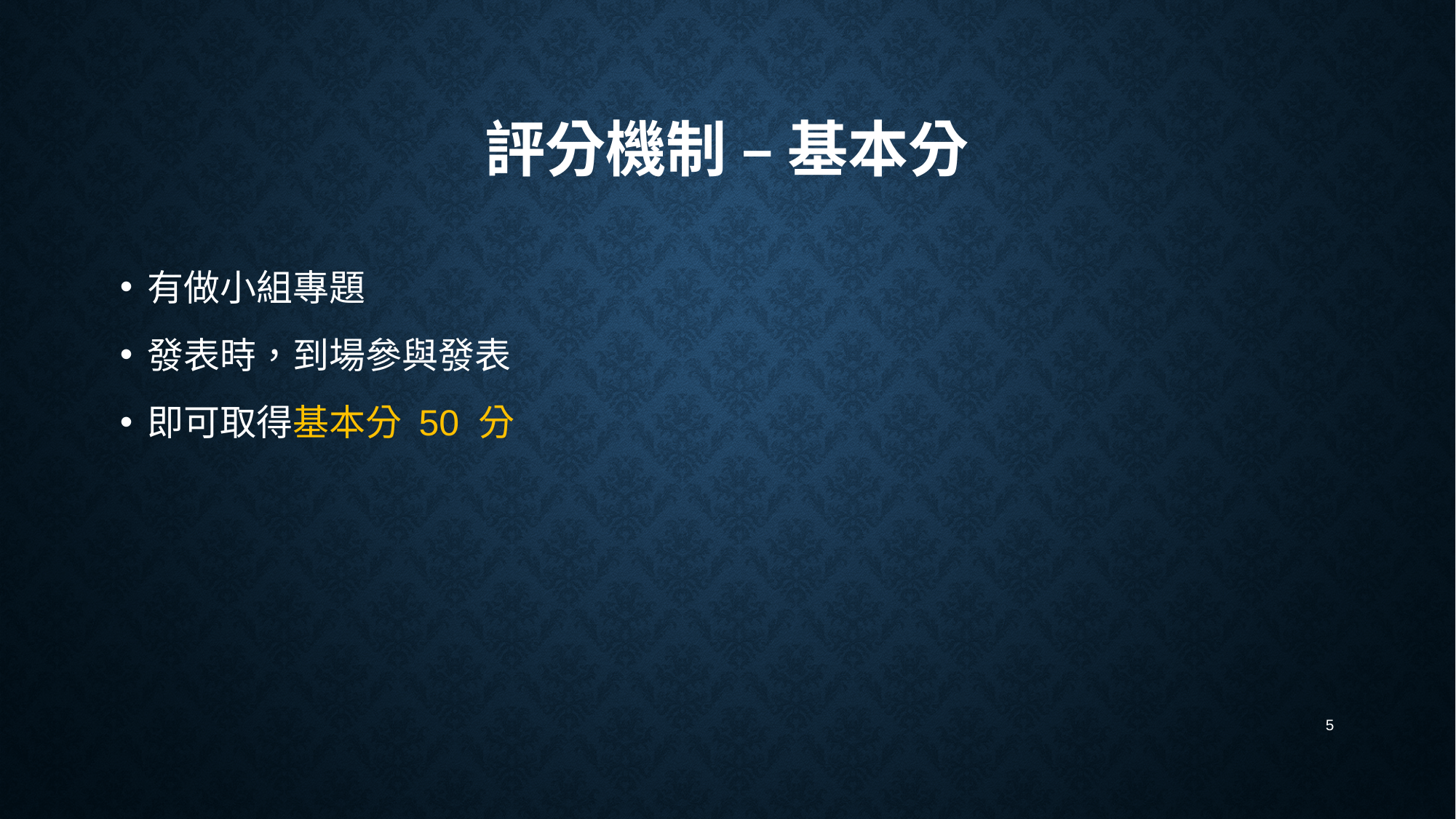

# 評分機制 – 基本分
有做小組專題
發表時，到場參與發表
即可取得基本分 50 分
5